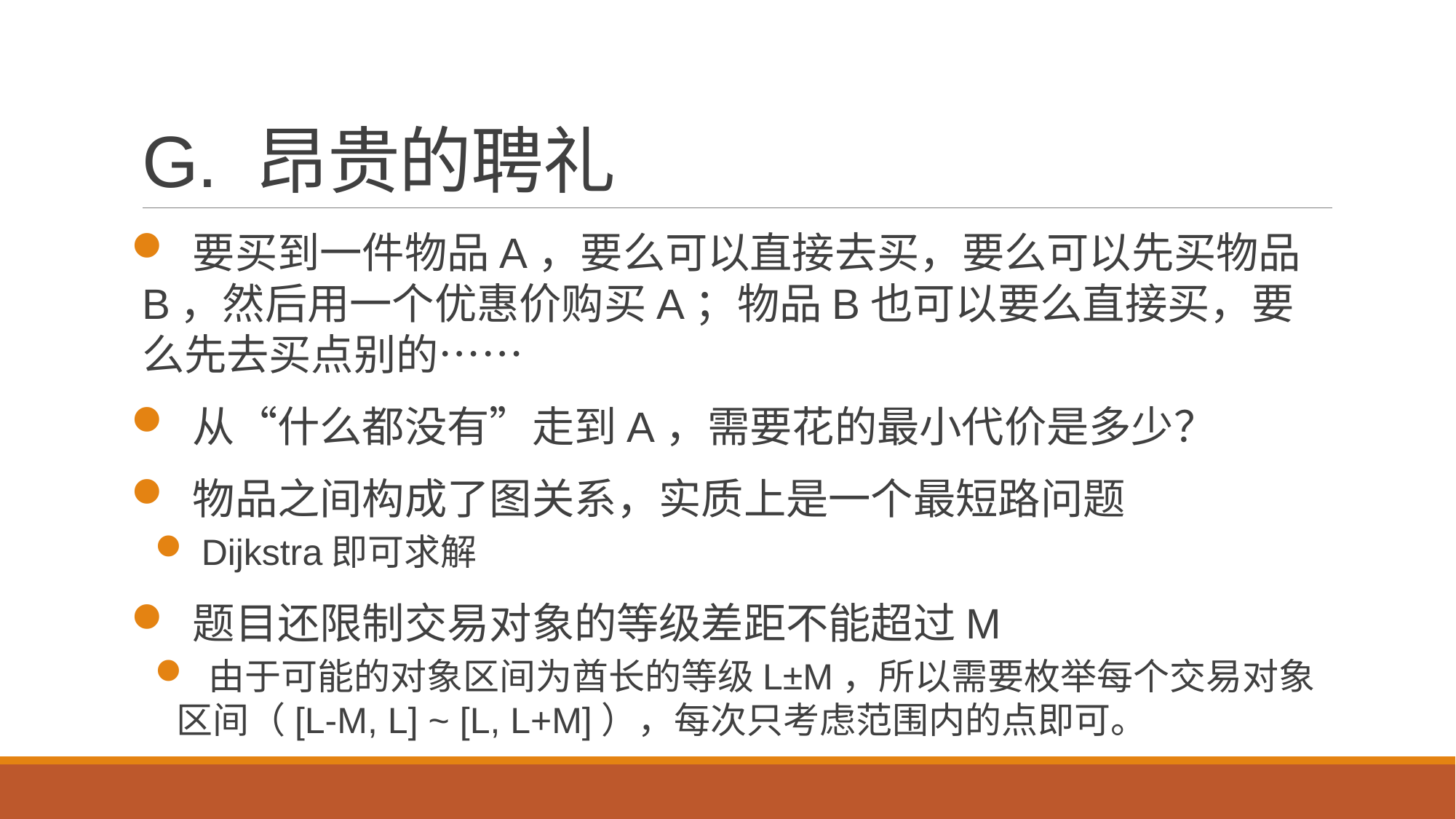

# G. 昂贵的聘礼
 要买到一件物品A，要么可以直接去买，要么可以先买物品B，然后用一个优惠价购买A；物品B也可以要么直接买，要么先去买点别的……
 从“什么都没有”走到A，需要花的最小代价是多少？
 物品之间构成了图关系，实质上是一个最短路问题
 Dijkstra即可求解
 题目还限制交易对象的等级差距不能超过M
 由于可能的对象区间为酋长的等级L±M，所以需要枚举每个交易对象区间（[L-M, L] ~ [L, L+M]），每次只考虑范围内的点即可。